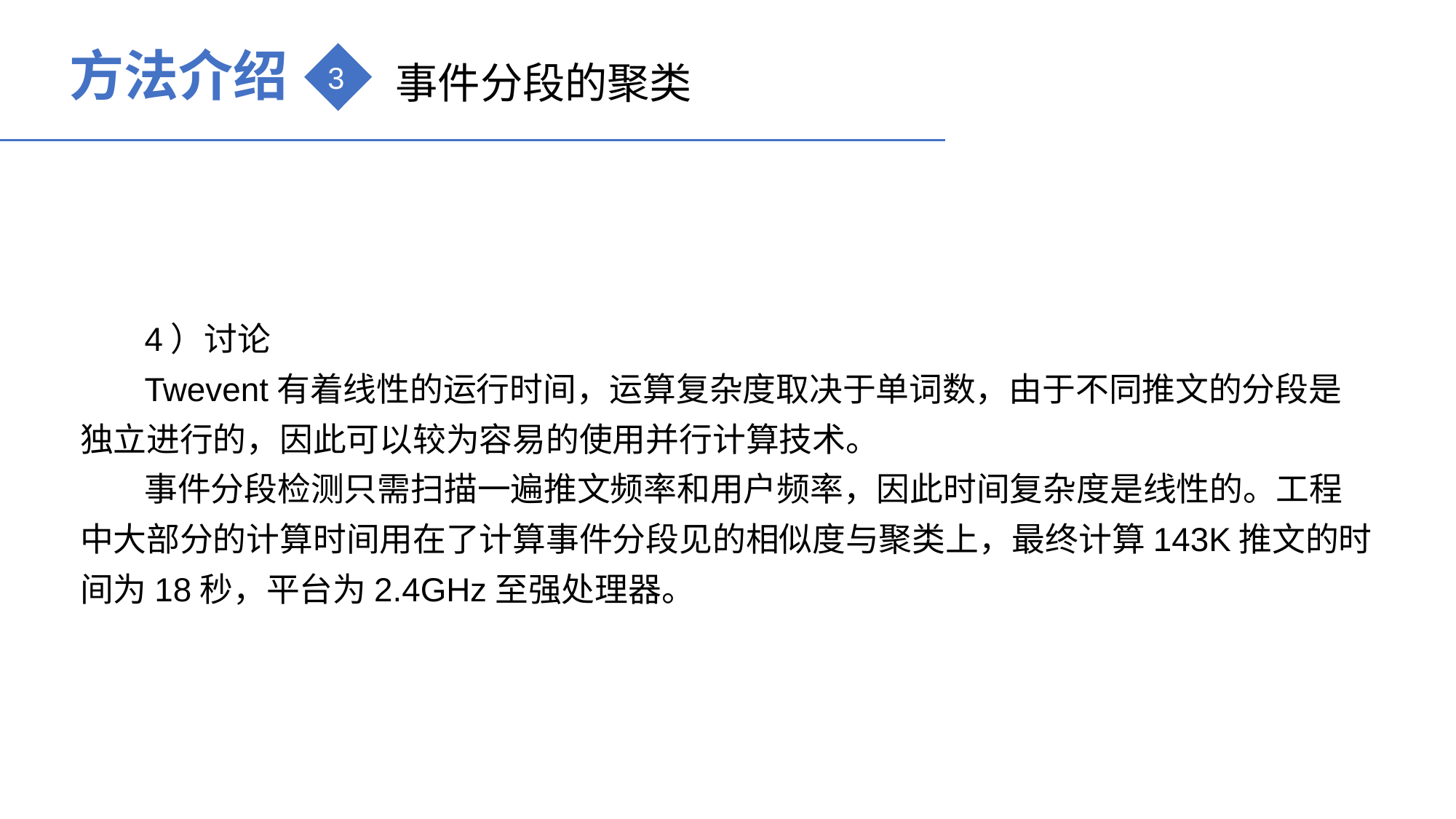

方法介绍
事件分段的聚类

3
4）讨论
Twevent有着线性的运行时间，运算复杂度取决于单词数，由于不同推文的分段是独立进行的，因此可以较为容易的使用并行计算技术。
事件分段检测只需扫描一遍推文频率和用户频率，因此时间复杂度是线性的。工程中大部分的计算时间用在了计算事件分段见的相似度与聚类上，最终计算143K推文的时间为18秒，平台为2.4GHz至强处理器。